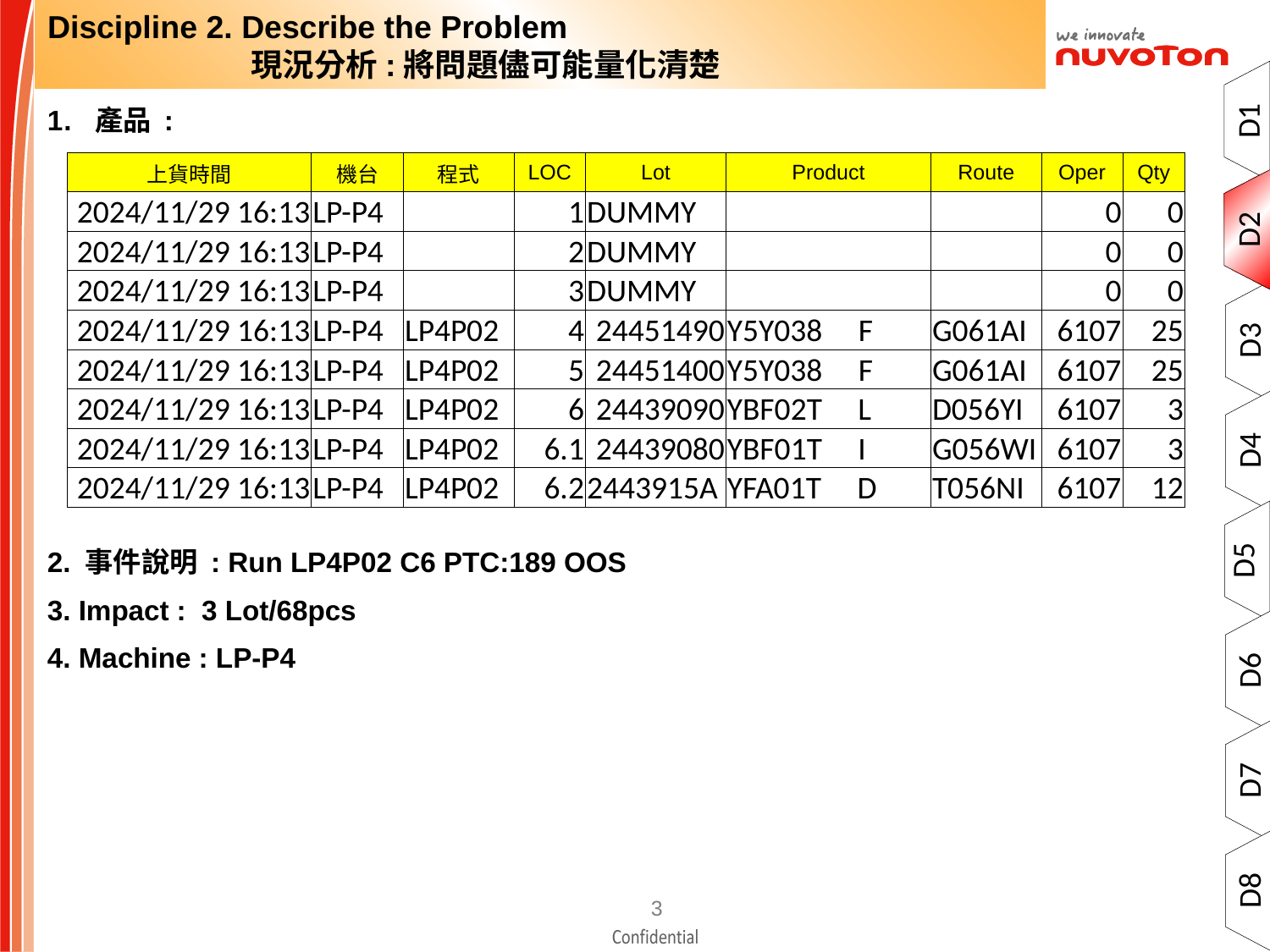

Discipline 2. Describe the Problem
                      現況分析:將問題儘可能量化清楚
D1
產品 :

2. 事件說明 : Run LP4P02 C6 PTC:189 OOS
3. Impact :  3 Lot/68pcs
4. Machine : LP-P4

| 上貨時間 | 機台 | 程式 | LOC | Lot | Product | Route | Oper | Qty |
| --- | --- | --- | --- | --- | --- | --- | --- | --- |
| 2024/11/29 16:13 | LP-P4 |  | 1 | DUMMY |  |  | 0 | 0 |
| 2024/11/29 16:13 | LP-P4 |  | 2 | DUMMY |  |  | 0 | 0 |
| 2024/11/29 16:13 | LP-P4 |  | 3 | DUMMY |  |  | 0 | 0 |
| 2024/11/29 16:13 | LP-P4 | LP4P02 | 4 | 24451490 | Y5Y038 F | G061AI | 6107 | 25 |
| 2024/11/29 16:13 | LP-P4 | LP4P02 | 5 | 24451400 | Y5Y038 F | G061AI | 6107 | 25 |
| 2024/11/29 16:13 | LP-P4 | LP4P02 | 6 | 24439090 | YBF02T L | D056YI | 6107 | 3 |
| 2024/11/29 16:13 | LP-P4 | LP4P02 | 6.1 | 24439080 | YBF01T I | G056WI | 6107 | 3 |
| 2024/11/29 16:13 | LP-P4 | LP4P02 | 6.2 | 2443915A | YFA01T D | T056NI | 6107 | 12 |
D2

D3

D4

D5

D6

D7

D8

3